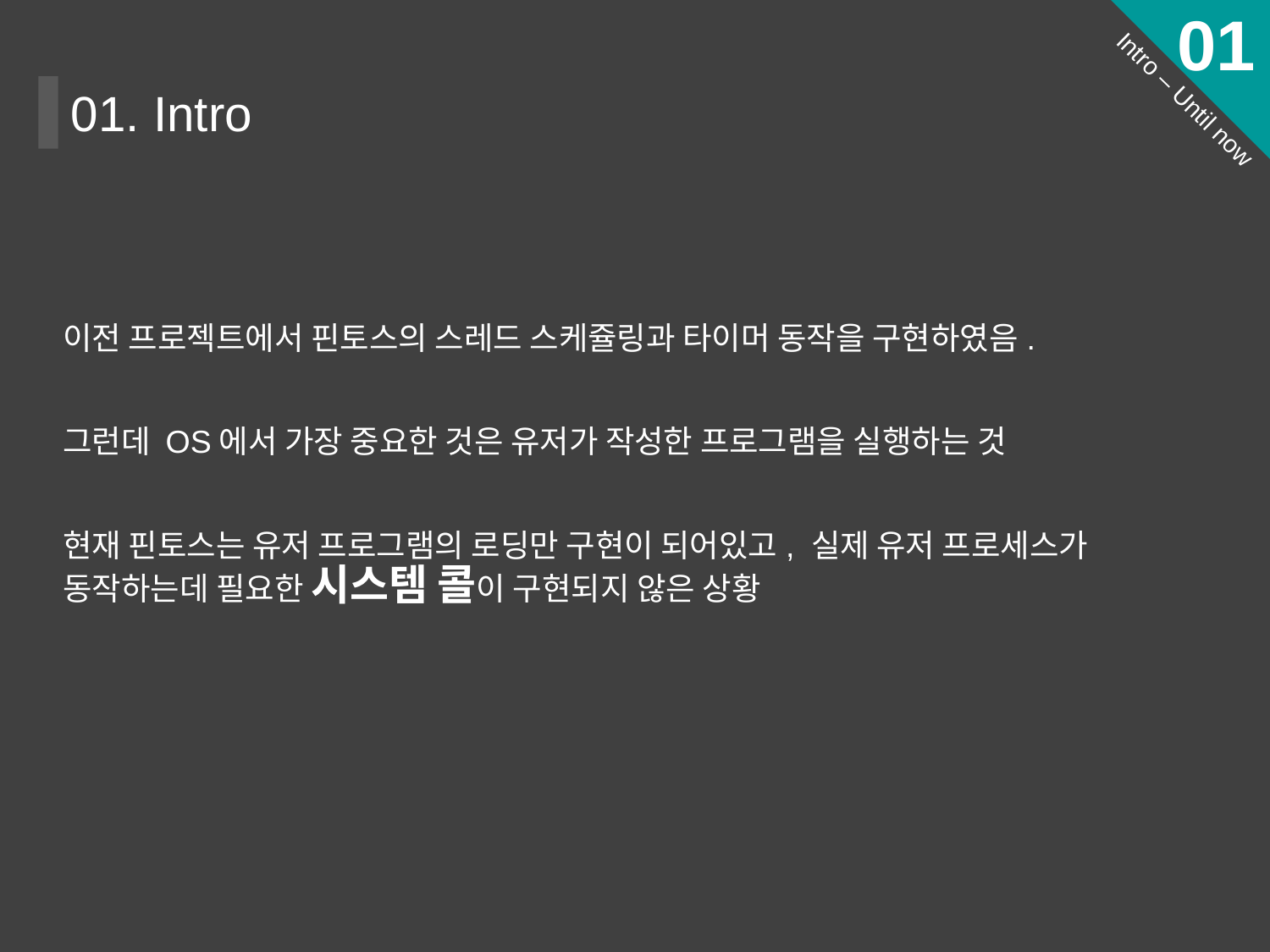

01

01. Intro
Intro – Until now
이전 프로젝트에서 핀토스의 스레드 스케쥴링과 타이머 동작을 구현하였음.

그런데 OS에서 가장 중요한 것은 유저가 작성한 프로그램을 실행하는 것

현재 핀토스는 유저 프로그램의 로딩만 구현이 되어있고, 실제 유저 프로세스가 동작하는데 필요한 시스템 콜이 구현되지 않은 상황